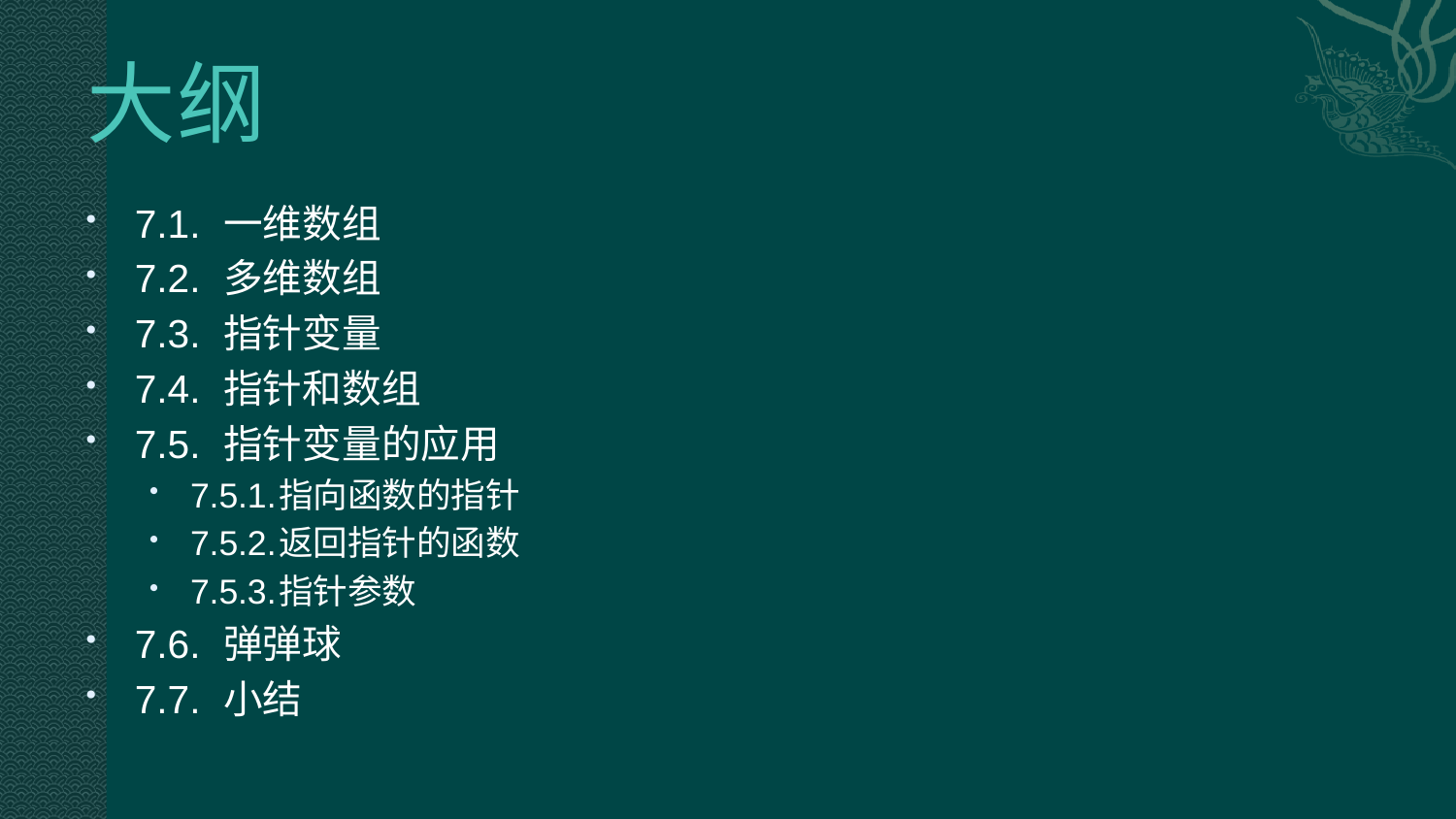

# 大纲
7.1.	一维数组
7.2.	多维数组
7.3.	指针变量
7.4.	指针和数组
7.5.	指针变量的应用
7.5.1.	指向函数的指针
7.5.2.	返回指针的函数
7.5.3.	指针参数
7.6.	弹弹球
7.7.	小结